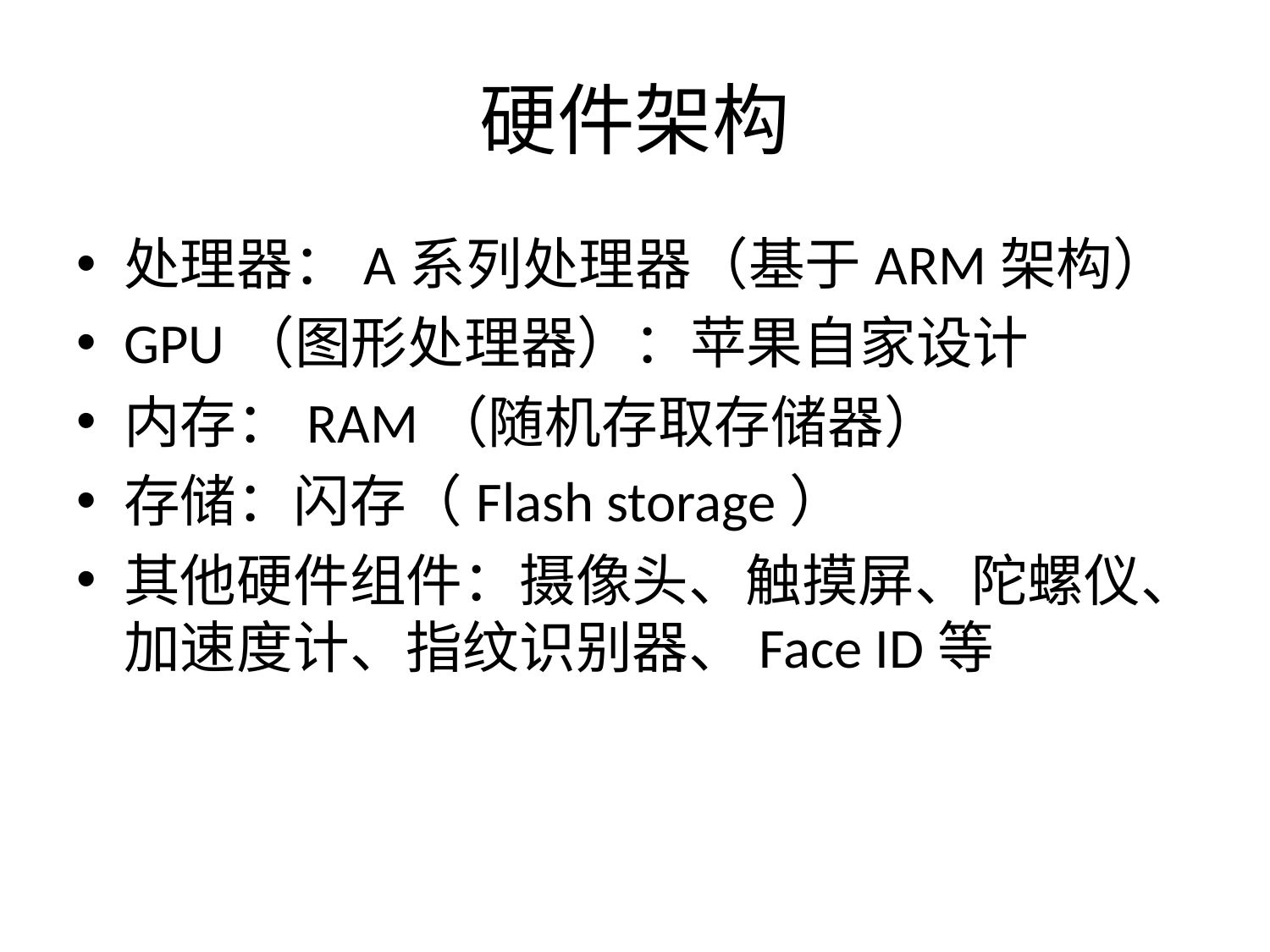

# 硬件架构
处理器：A系列处理器（基于ARM架构）
GPU（图形处理器）：苹果自家设计
内存：RAM（随机存取存储器）
存储：闪存（Flash storage）
其他硬件组件：摄像头、触摸屏、陀螺仪、加速度计、指纹识别器、Face ID等